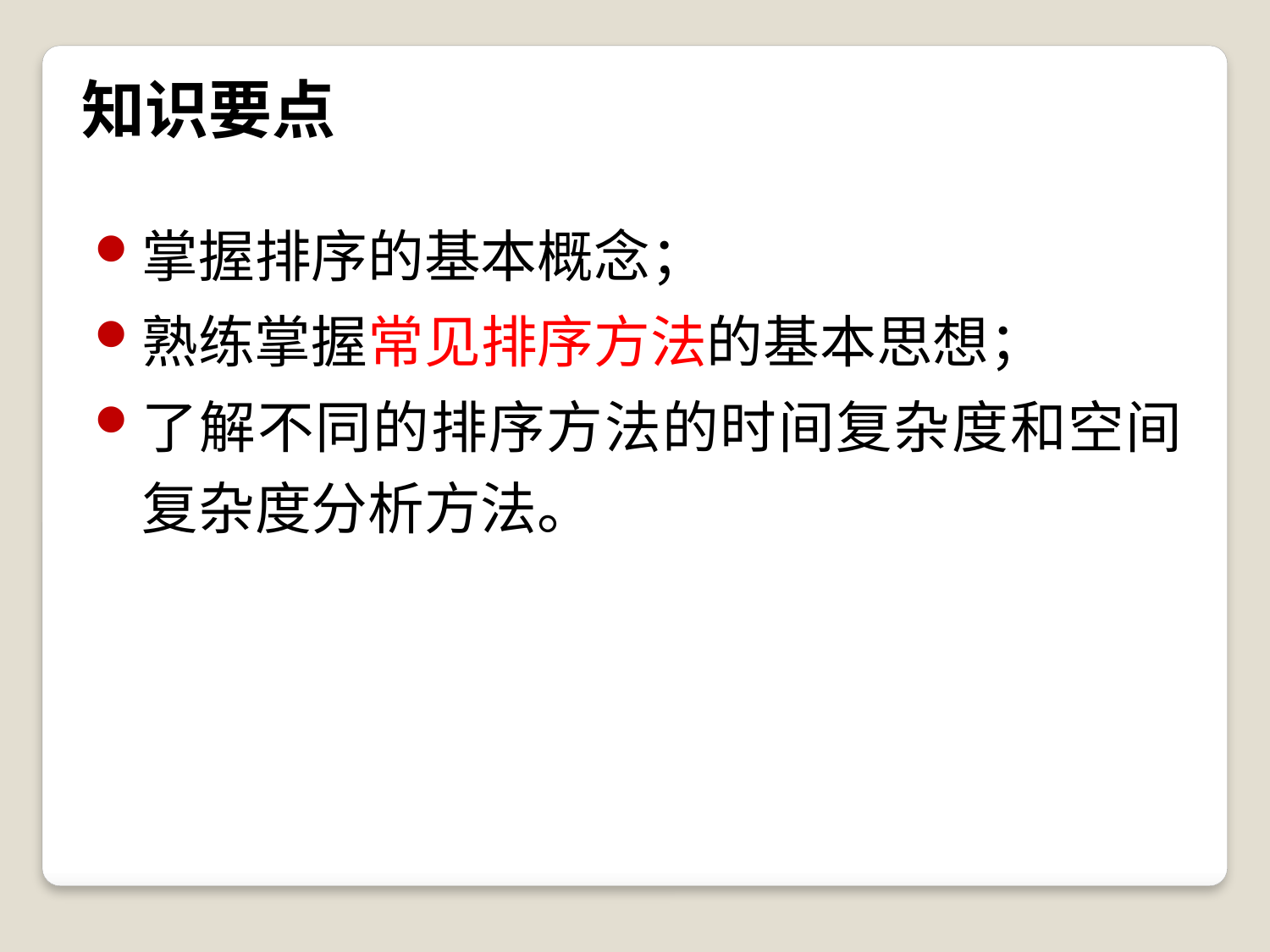

# 知识要点
掌握排序的基本概念；
熟练掌握常见排序方法的基本思想；
了解不同的排序方法的时间复杂度和空间复杂度分析方法。